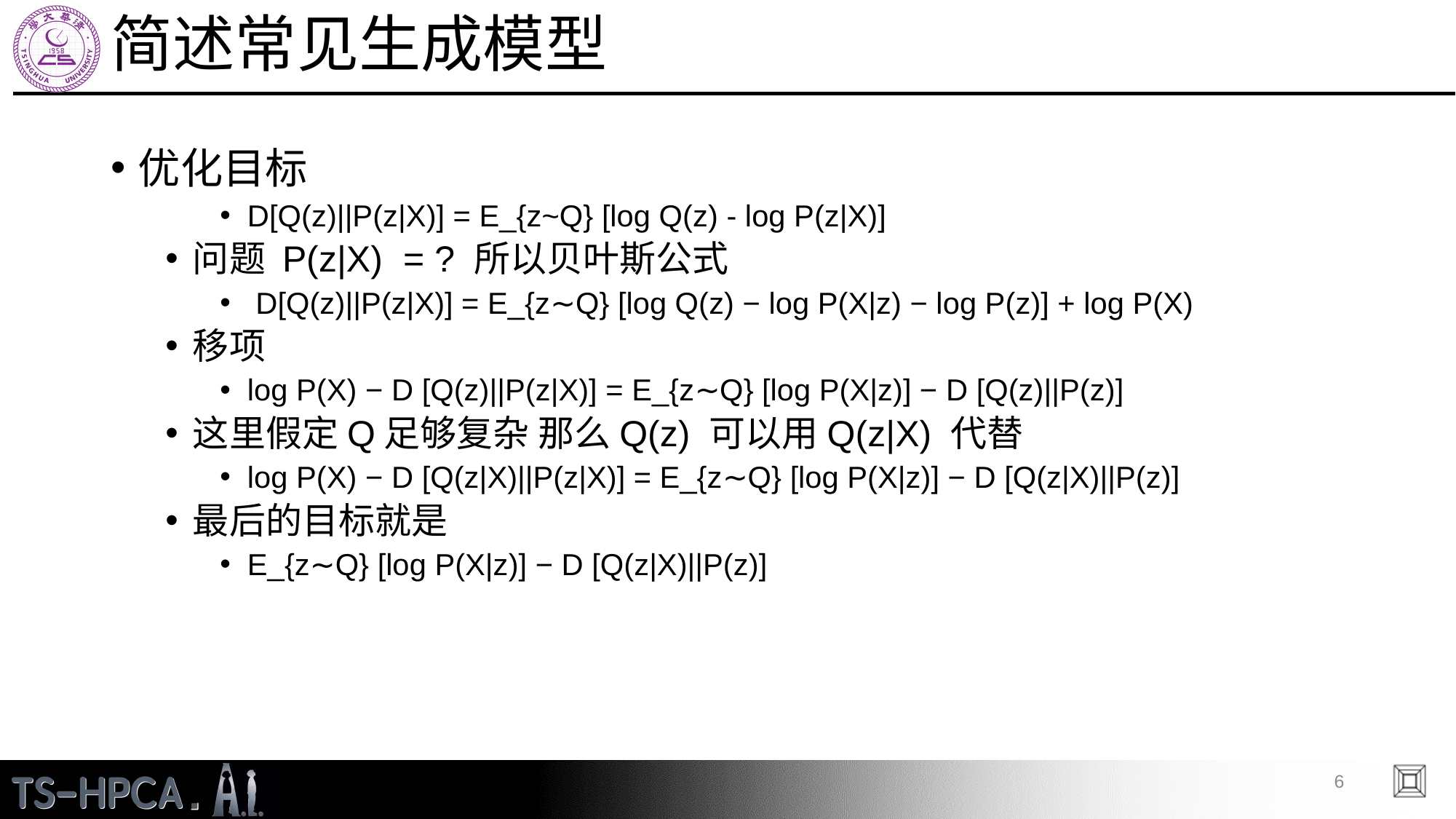

# 简述常见生成模型
优化目标
D[Q(z)||P(z|X)] = E_{z~Q} [log Q(z) - log P(z|X)]
问题 P(z|X)  = ? 所以贝叶斯公式
 D[Q(z)||P(z|X)] = E_{z∼Q} [log Q(z) − log P(X|z) − log P(z)] + log P(X)
移项
log P(X) − D [Q(z)||P(z|X)] = E_{z∼Q} [log P(X|z)] − D [Q(z)||P(z)]
这里假定Q足够复杂 那么Q(z) 可以用Q(z|X) 代替
log P(X) − D [Q(z|X)||P(z|X)] = E_{z∼Q} [log P(X|z)] − D [Q(z|X)||P(z)]
最后的目标就是
E_{z∼Q} [log P(X|z)] − D [Q(z|X)||P(z)]
6